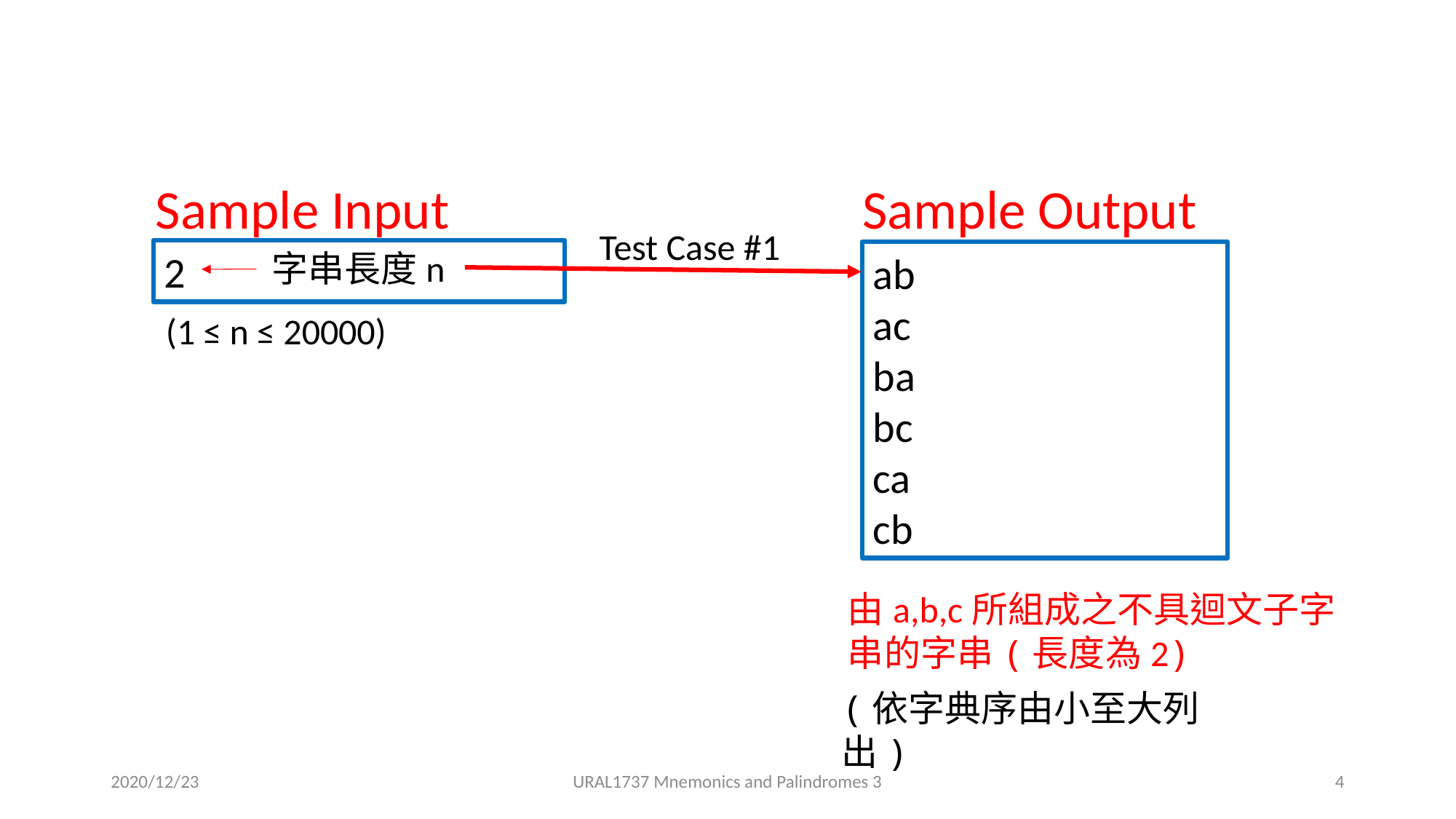

Sample Input
Sample Output
Test Case #1
2
字串長度n
ab
ac
ba
bc
ca
cb
 (1 ≤ n ≤ 20000)
由a,b,c所組成之不具迴文子字串的字串(長度為2)
(依字典序由小至大列出)
2020/12/23
URAL1737 Mnemonics and Palindromes 3
4